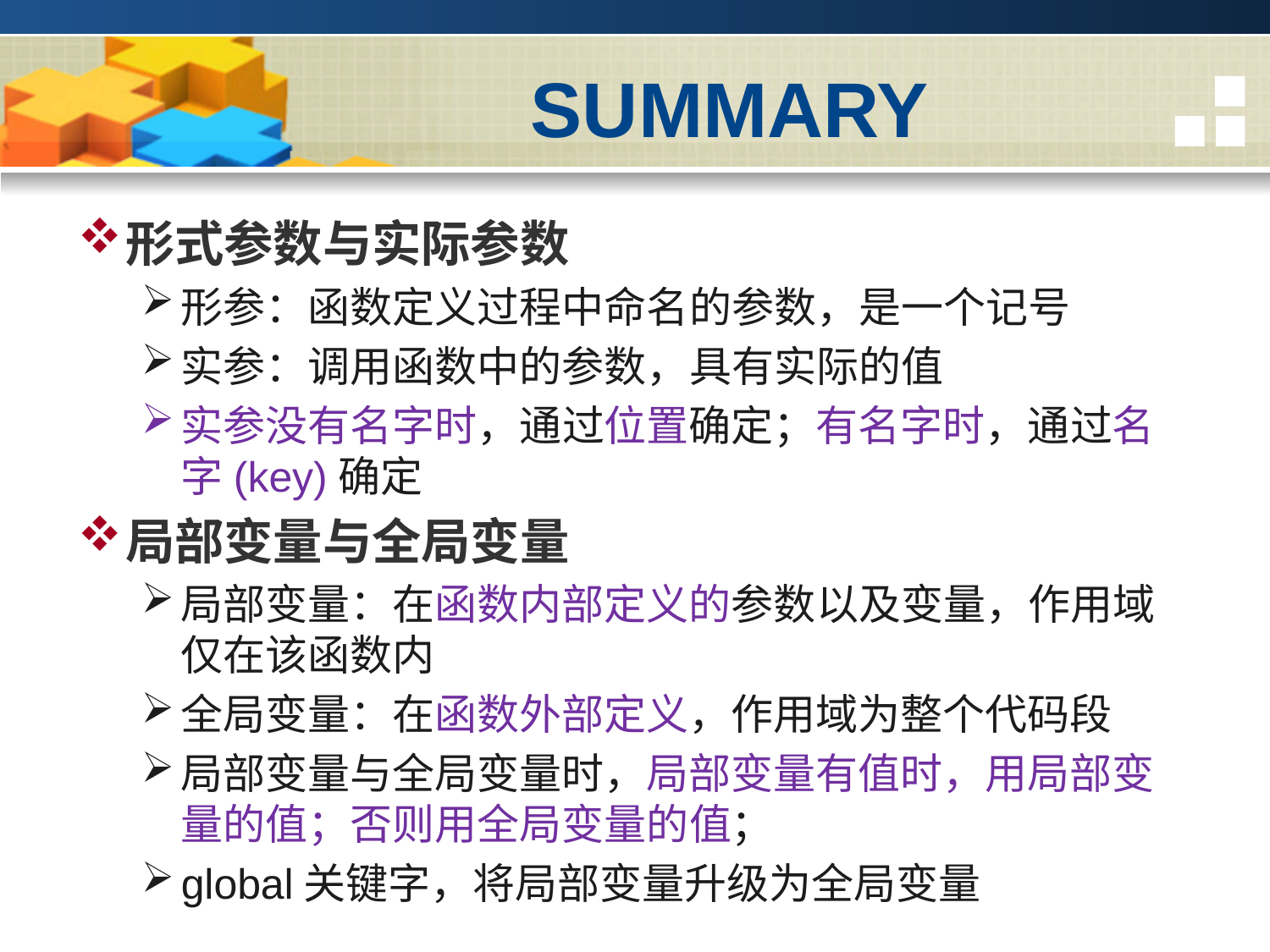

# SUMMARY
形式参数与实际参数
形参：函数定义过程中命名的参数，是一个记号
实参：调用函数中的参数，具有实际的值
实参没有名字时，通过位置确定；有名字时，通过名字(key)确定
局部变量与全局变量
局部变量：在函数内部定义的参数以及变量，作用域仅在该函数内
全局变量：在函数外部定义，作用域为整个代码段
局部变量与全局变量时，局部变量有值时，用局部变量的值；否则用全局变量的值；
global关键字，将局部变量升级为全局变量